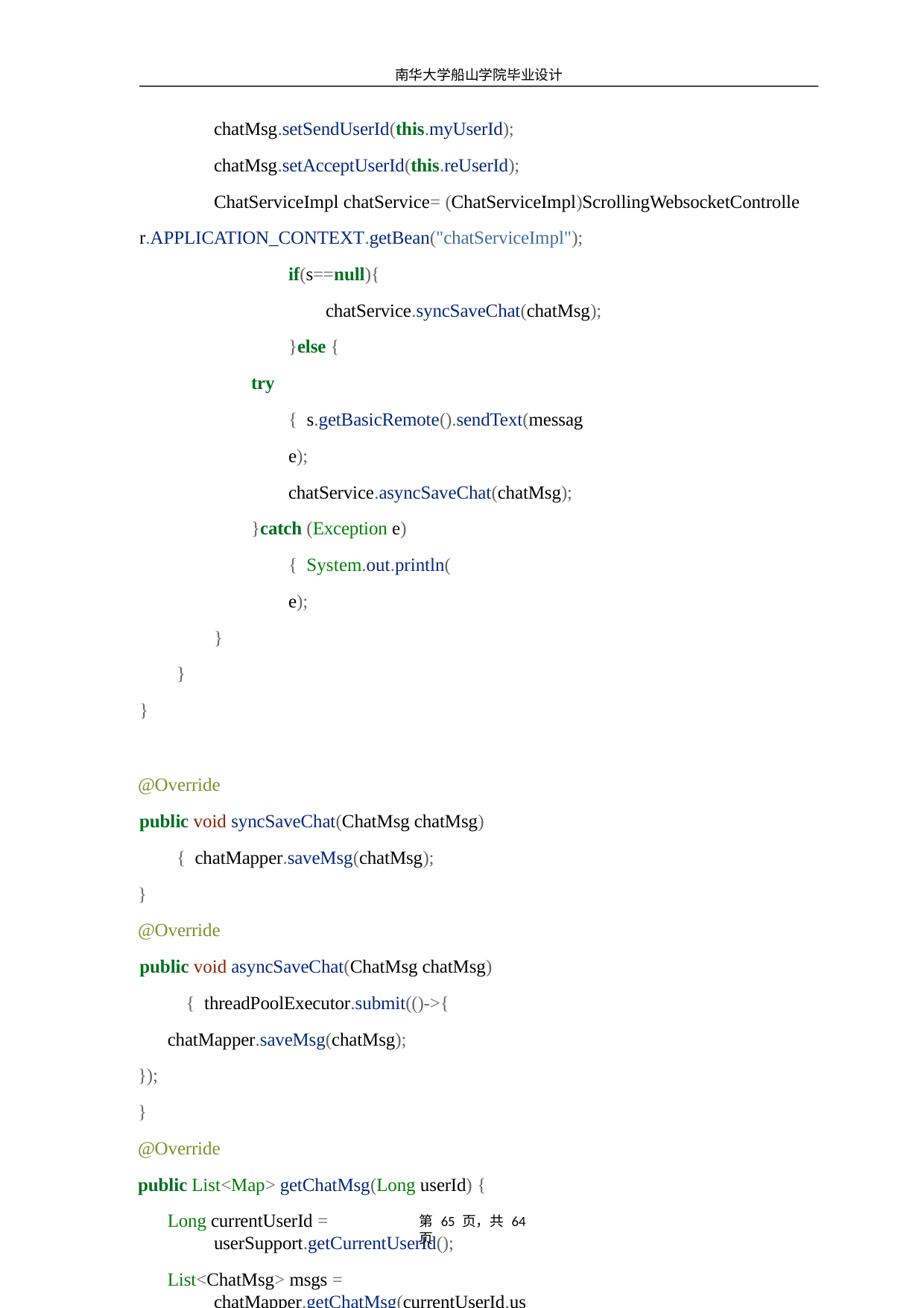

南华大学船山学院毕业设计

chatMsg.setSendUserId(this.myUserId);  chatMsg.setAcceptUserId(this.reUserId);
ChatServiceImpl chatService= (ChatServiceImpl)ScrollingWebsocketControlle  r.APPLICATION_CONTEXT.getBean("chatServiceImpl");
if(s==null){
chatService.syncSaveChat(chatMsg);
}else {
try {  s.getBasicRemote().sendText(message);  chatService.asyncSaveChat(chatMsg);
}catch (Exception e){  System.out.println(e);
}
}
}

@Override
public void syncSaveChat(ChatMsg chatMsg) {  chatMapper.saveMsg(chatMsg);
}
@Override
public void asyncSaveChat(ChatMsg chatMsg) {  threadPoolExecutor.submit(()->{
chatMapper.saveMsg(chatMsg);
});
}
@Override
public List<Map> getChatMsg(Long userId) {
Long currentUserId = userSupport.getCurrentUserId();
List<ChatMsg> msgs = chatMapper.getChatMsg(currentUserId,userId);

第 65 页，共 64 页